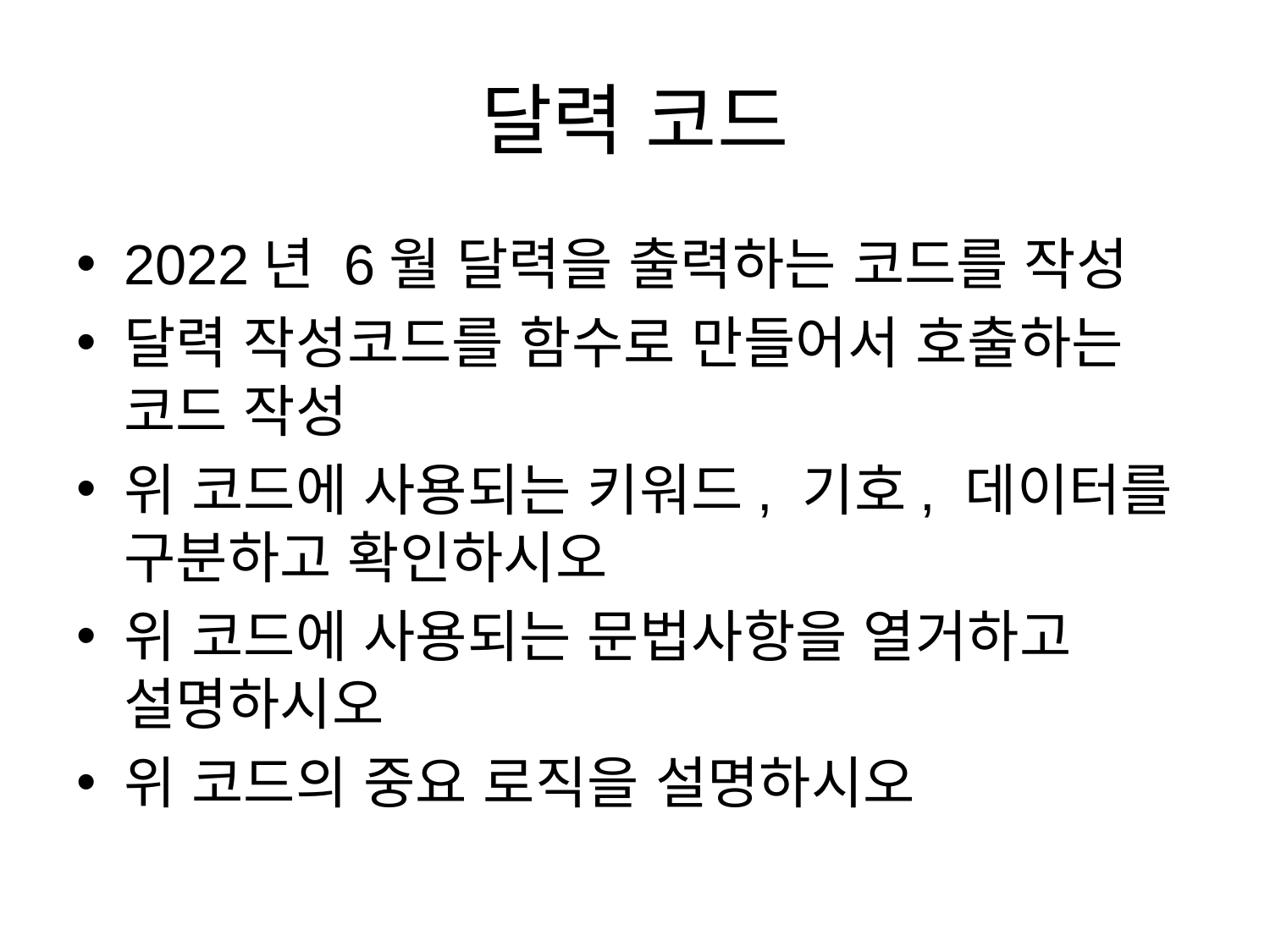

# 달력 코드
2022년 6월 달력을 출력하는 코드를 작성
달력 작성코드를 함수로 만들어서 호출하는 코드 작성
위 코드에 사용되는 키워드, 기호, 데이터를 구분하고 확인하시오
위 코드에 사용되는 문법사항을 열거하고 설명하시오
위 코드의 중요 로직을 설명하시오